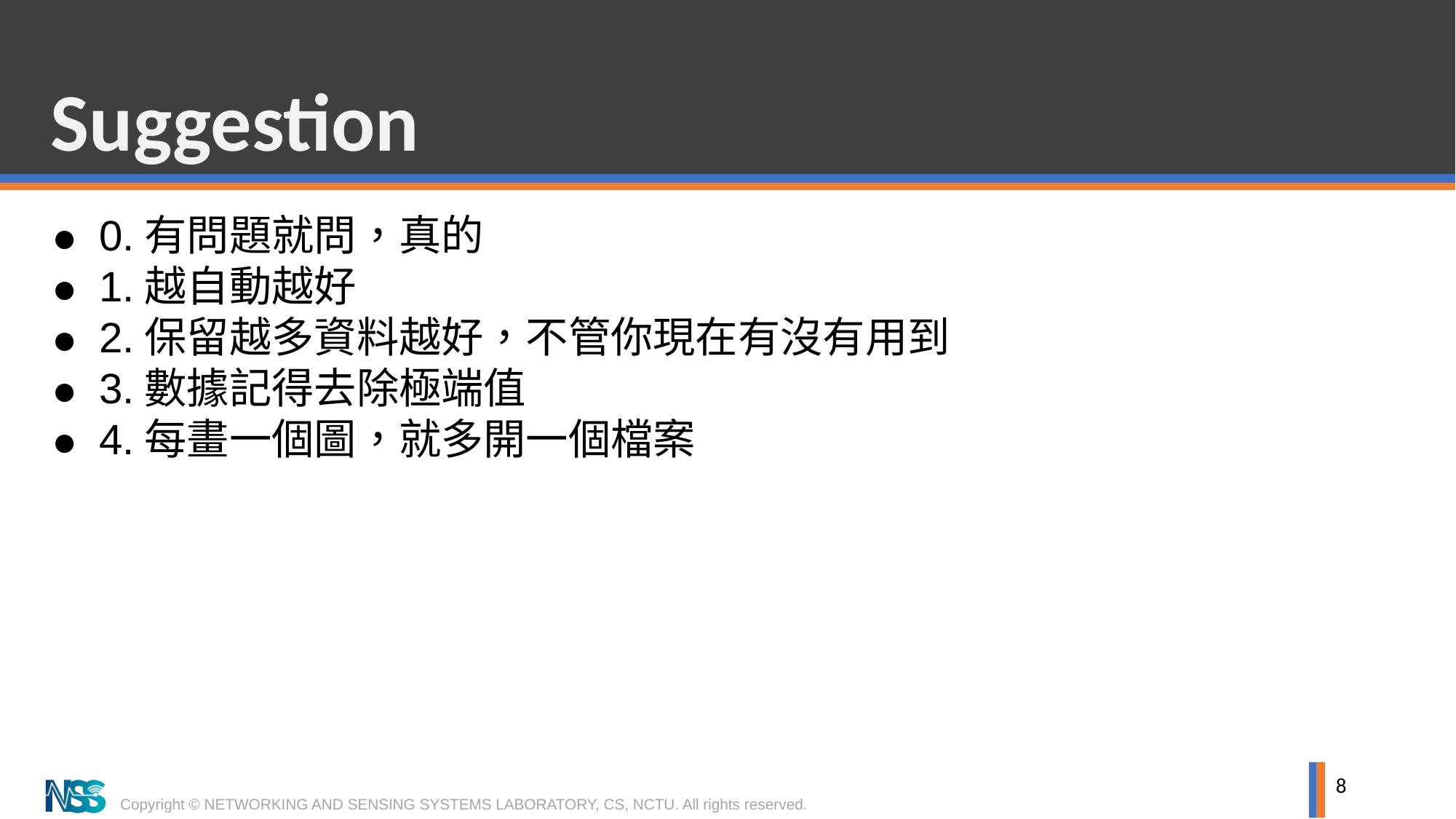

# Suggestion
0.有問題就問，真的
1.越自動越好
2.保留越多資料越好，不管你現在有沒有用到
3.數據記得去除極端值
4.每畫一個圖，就多開一個檔案
8